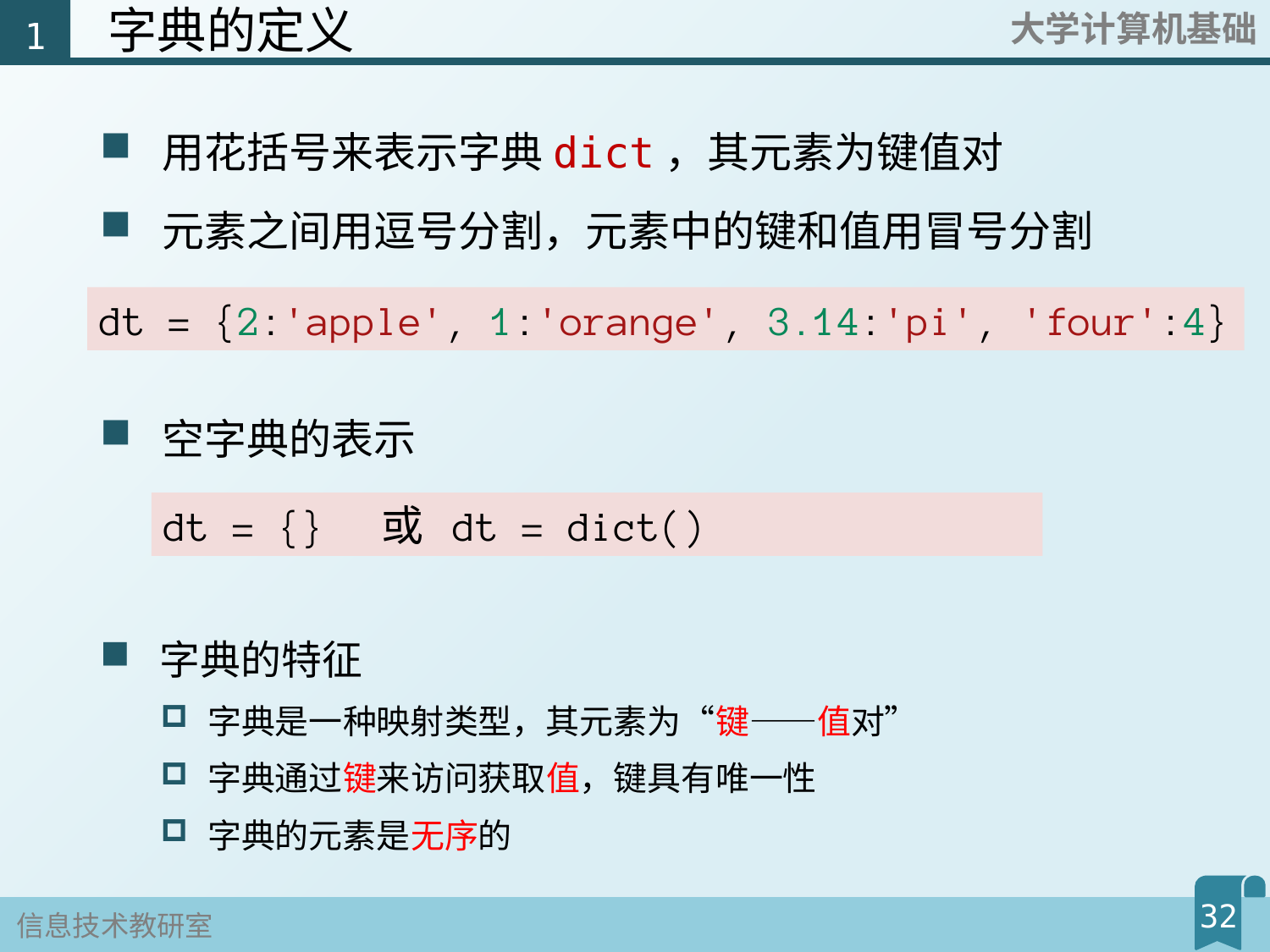

1
# 字典的定义
用花括号来表示字典dict，其元素为键值对
元素之间用逗号分割，元素中的键和值用冒号分割
dt = {2:'apple', 1:'orange', 3.14:'pi', 'four':4}
空字典的表示
dt = {}  或  dt = dict()
字典的特征
字典是一种映射类型，其元素为“键——值对”
字典通过键来访问获取值，键具有唯一性
字典的元素是无序的
32